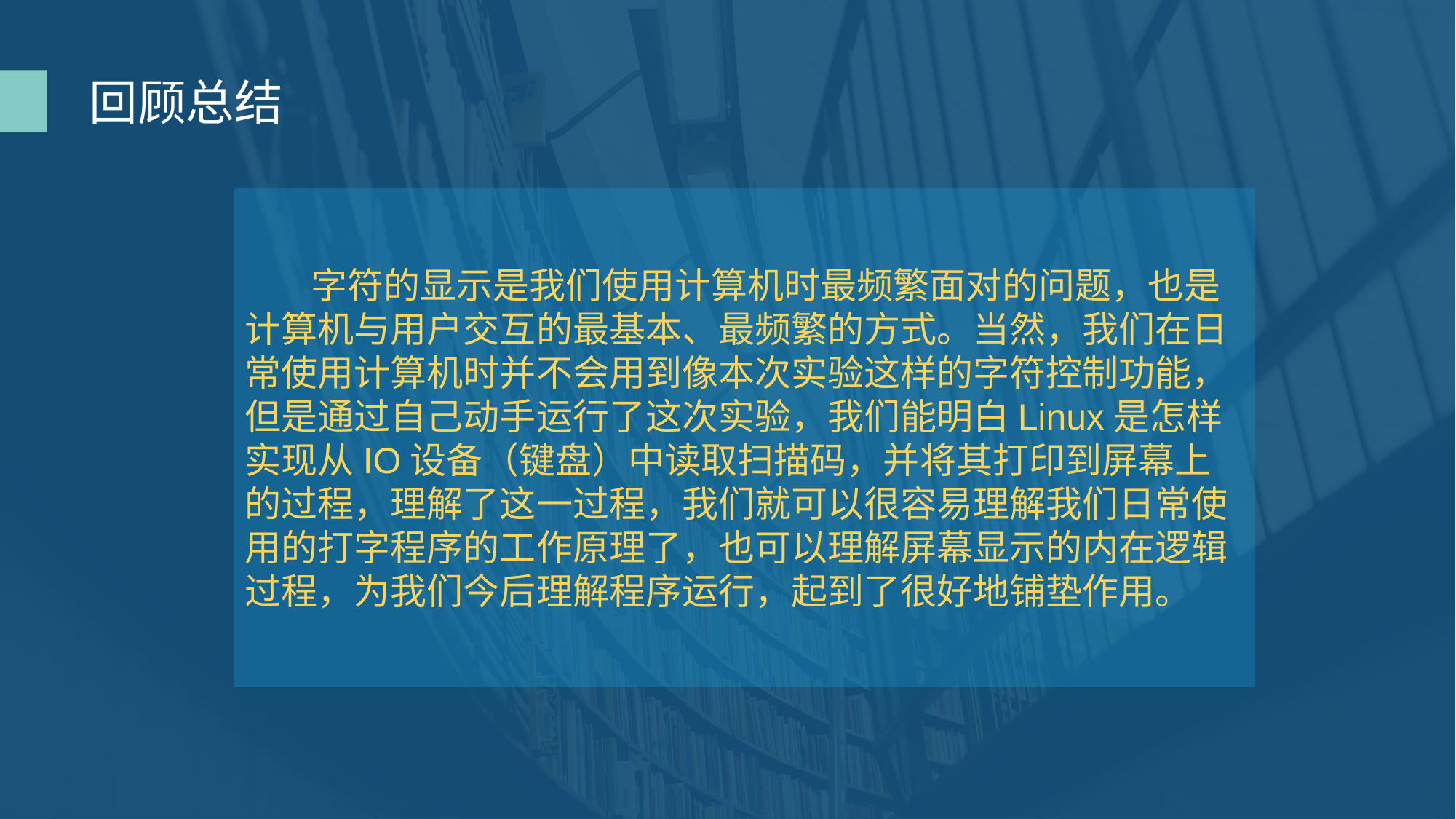

回顾总结
       字符的显示是我们使用计算机时最频繁面对的问题，也是计算机与用户交互的最基本、最频繁的方式。当然，我们在日常使用计算机时并不会用到像本次实验这样的字符控制功能，但是通过自己动手运行了这次实验，我们能明白Linux是怎样实现从IO设备（键盘）中读取扫描码，并将其打印到屏幕上的过程，理解了这一过程，我们就可以很容易理解我们日常使用的打字程序的工作原理了，也可以理解屏幕显示的内在逻辑过程，为我们今后理解程序运行，起到了很好地铺垫作用。